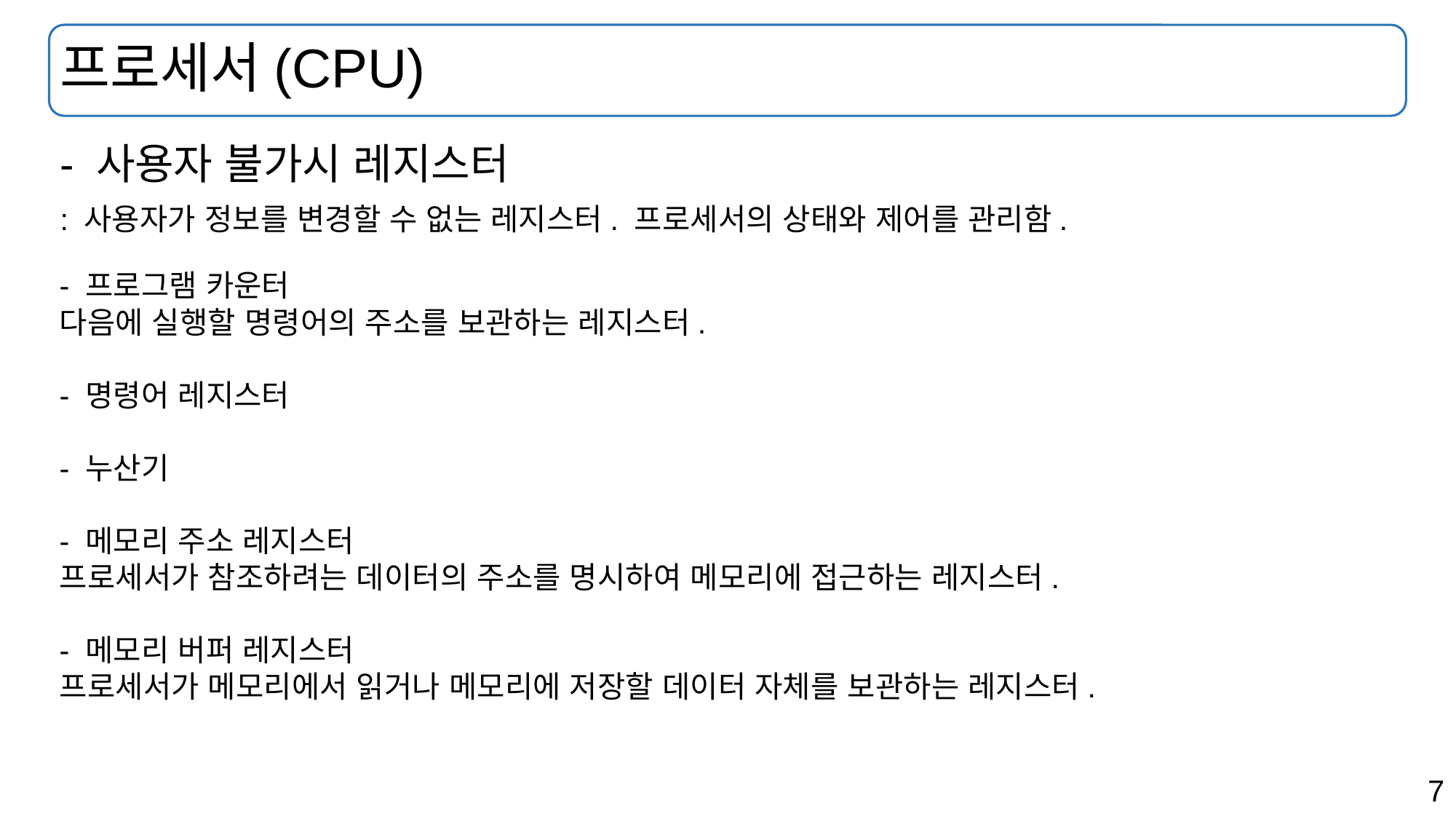

# 프로세서(CPU)
- 사용자 불가시 레지스터
: 사용자가 정보를 변경할 수 없는 레지스터. 프로세서의 상태와 제어를 관리함.
- 프로그램 카운터
다음에 실행할 명령어의 주소를 보관하는 레지스터.

- 명령어 레지스터

- 누산기

- 메모리 주소 레지스터
프로세서가 참조하려는 데이터의 주소를 명시하여 메모리에 접근하는 레지스터.

- 메모리 버퍼 레지스터
프로세서가 메모리에서 읽거나 메모리에 저장할 데이터 자체를 보관하는 레지스터.